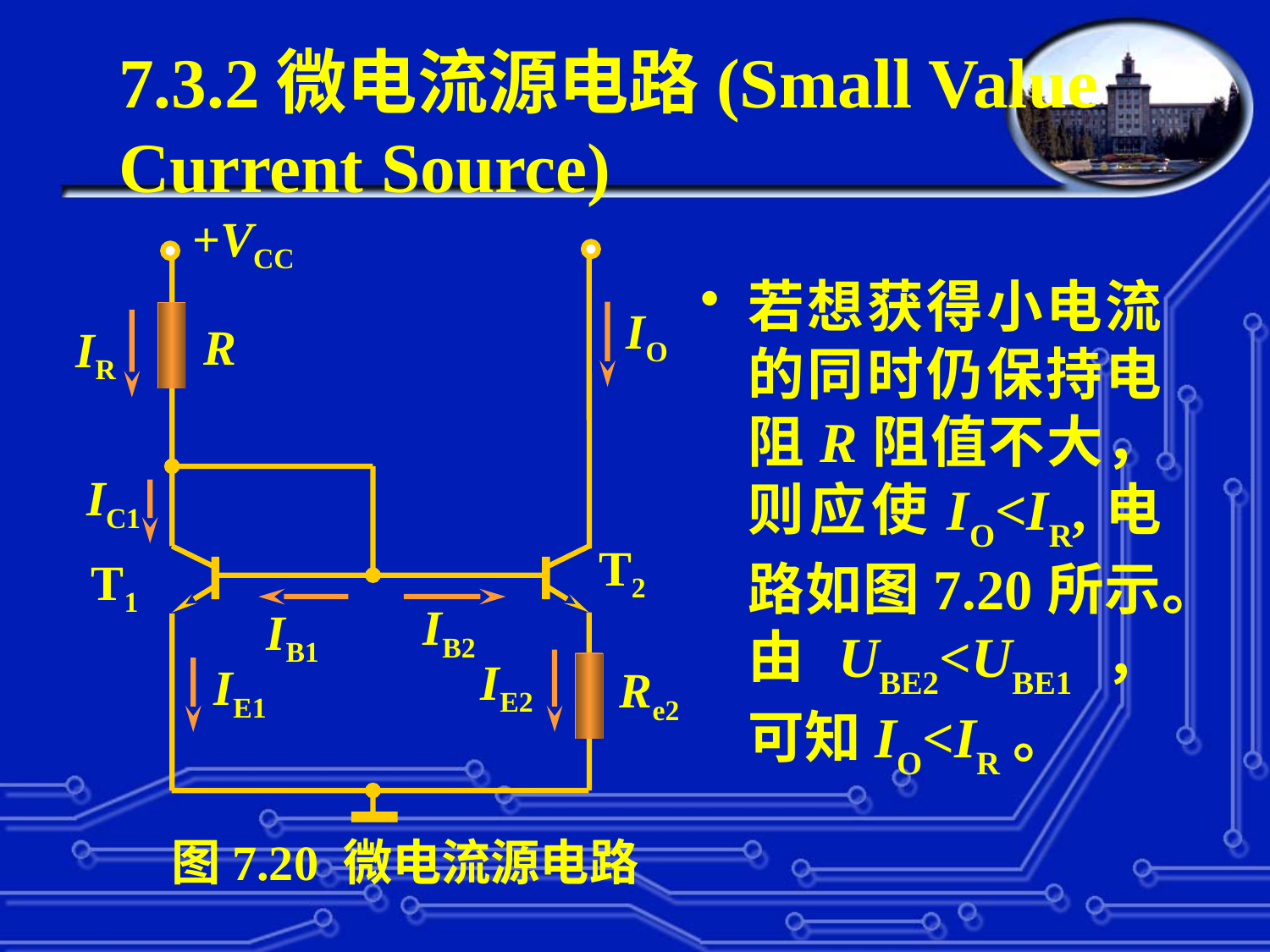

# 7.3.2微电流源电路(Small Value Current Source)
+VCC

IO

R

IR
IC1

T2
T1

IB2
IB1

IE2
IE1

Re2

图7.20 微电流源电路
若想获得小电流的同时仍保持电阻R阻值不大，则应使IO<IR,电路如图7.20所示。由UBE2<UBE1，可知IO<IR。